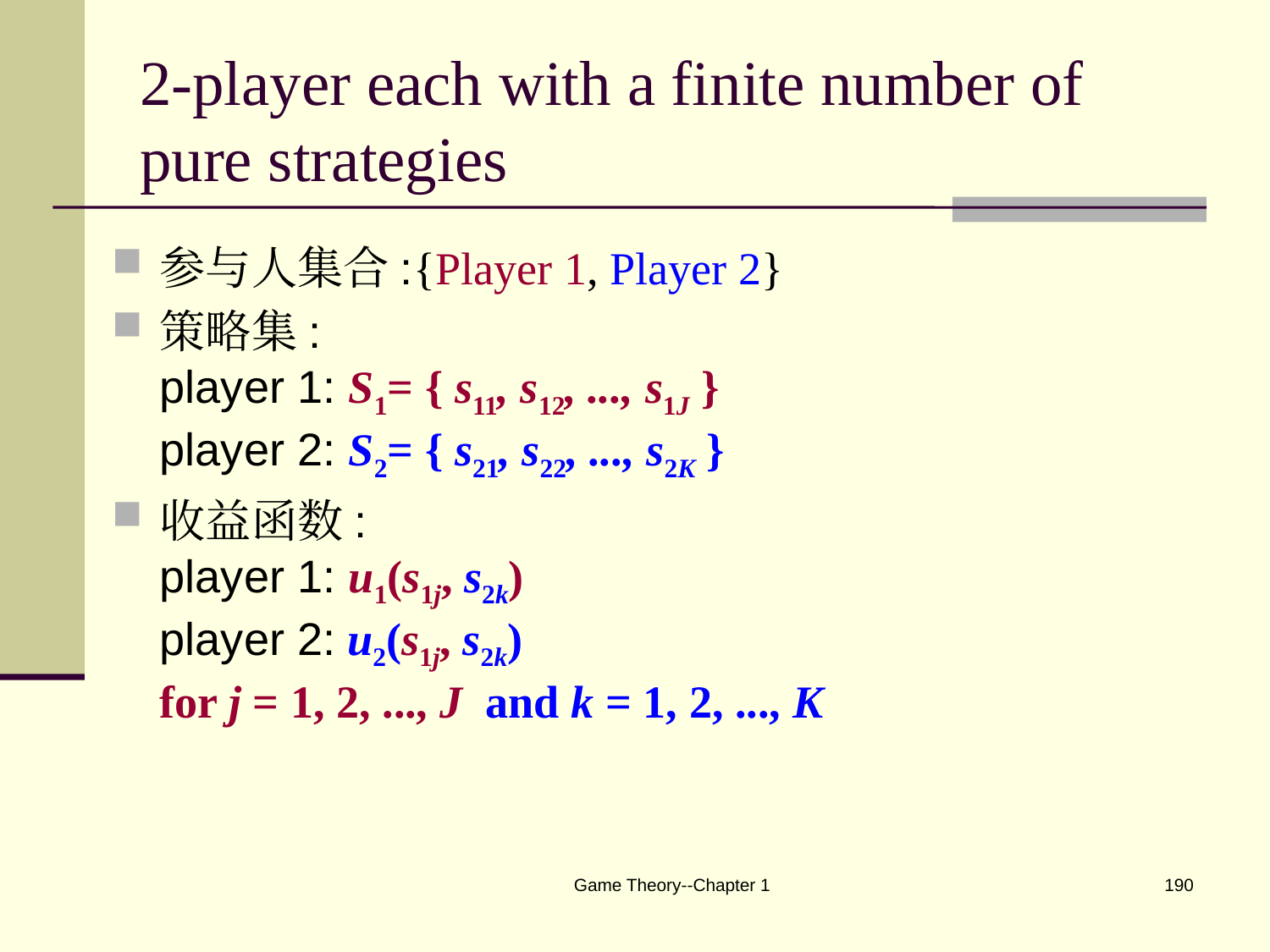

# 2-player each with a finite number of pure strategies
参与人集合:	{Player 1, Player 2}
策略集:
player 1: S1= { s11, s12, ..., s1J }
player 2: S2= { s21, s22, ..., s2K }
收益函数:
player 1: u1(s1j, s2k)
player 2: u2(s1j, s2k)
for j = 1, 2, ..., J  and k = 1, 2, ..., K
Game Theory--Chapter 1
190